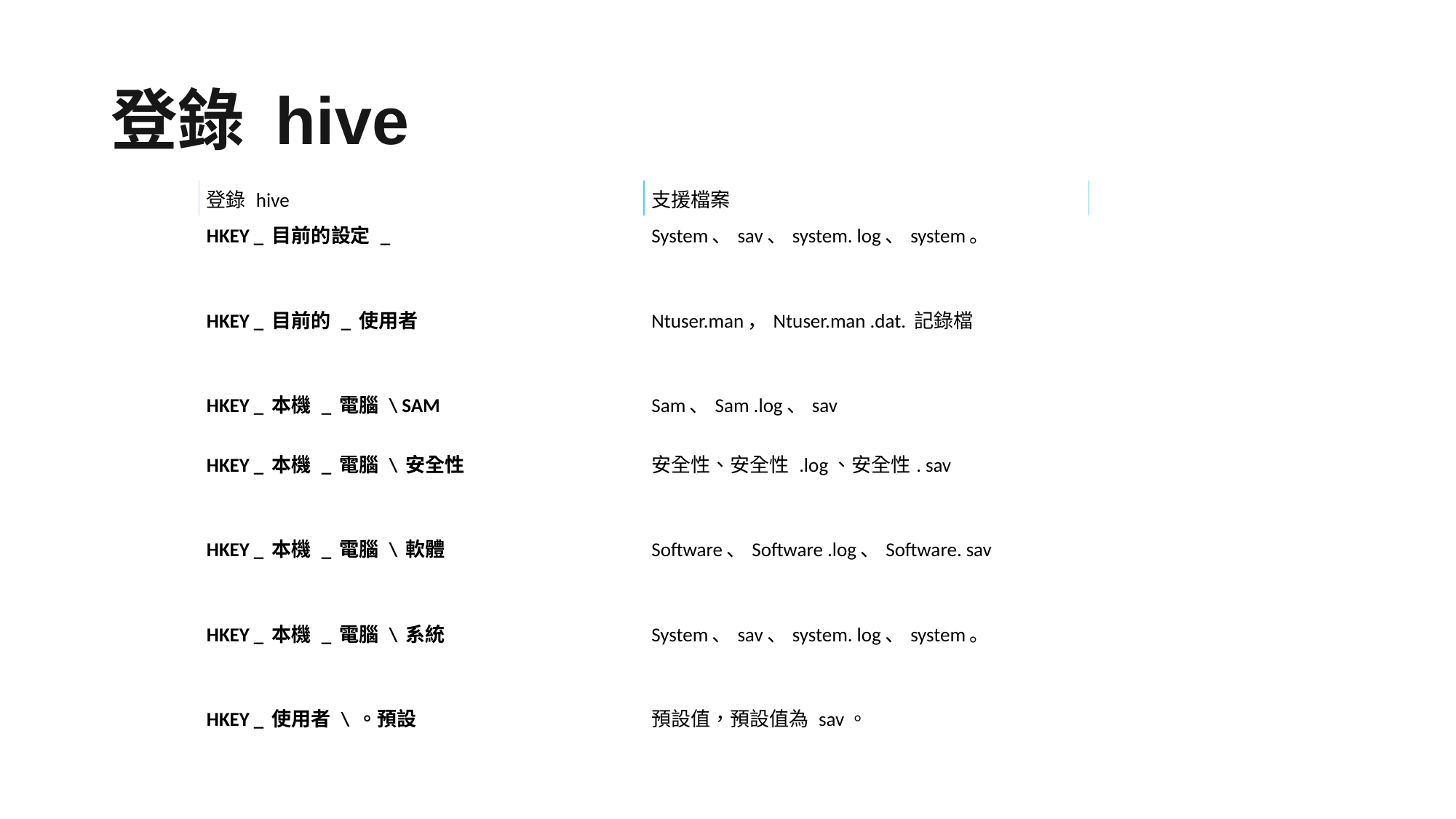

# 登錄 hive
| 登錄 hive | 支援檔案 |
| --- | --- |
| HKEY \_ 目前的設定 \_ | System、sav、system. log、system。 |
| HKEY \_ 目前的 \_ 使用者 | Ntuser.man，Ntuser.man .dat. 記錄檔 |
| HKEY \_ 本機 \_ 電腦 \ SAM | Sam、Sam .log、sav |
| HKEY \_ 本機 \_ 電腦 \ 安全性 | 安全性、安全性 .log、安全性. sav |
| HKEY \_ 本機 \_ 電腦 \ 軟體 | Software、Software .log、Software. sav |
| HKEY \_ 本機 \_ 電腦 \ 系統 | System、sav、system. log、system。 |
| HKEY \_ 使用者 \ 。預設 | 預設值，預設值為 sav。 |